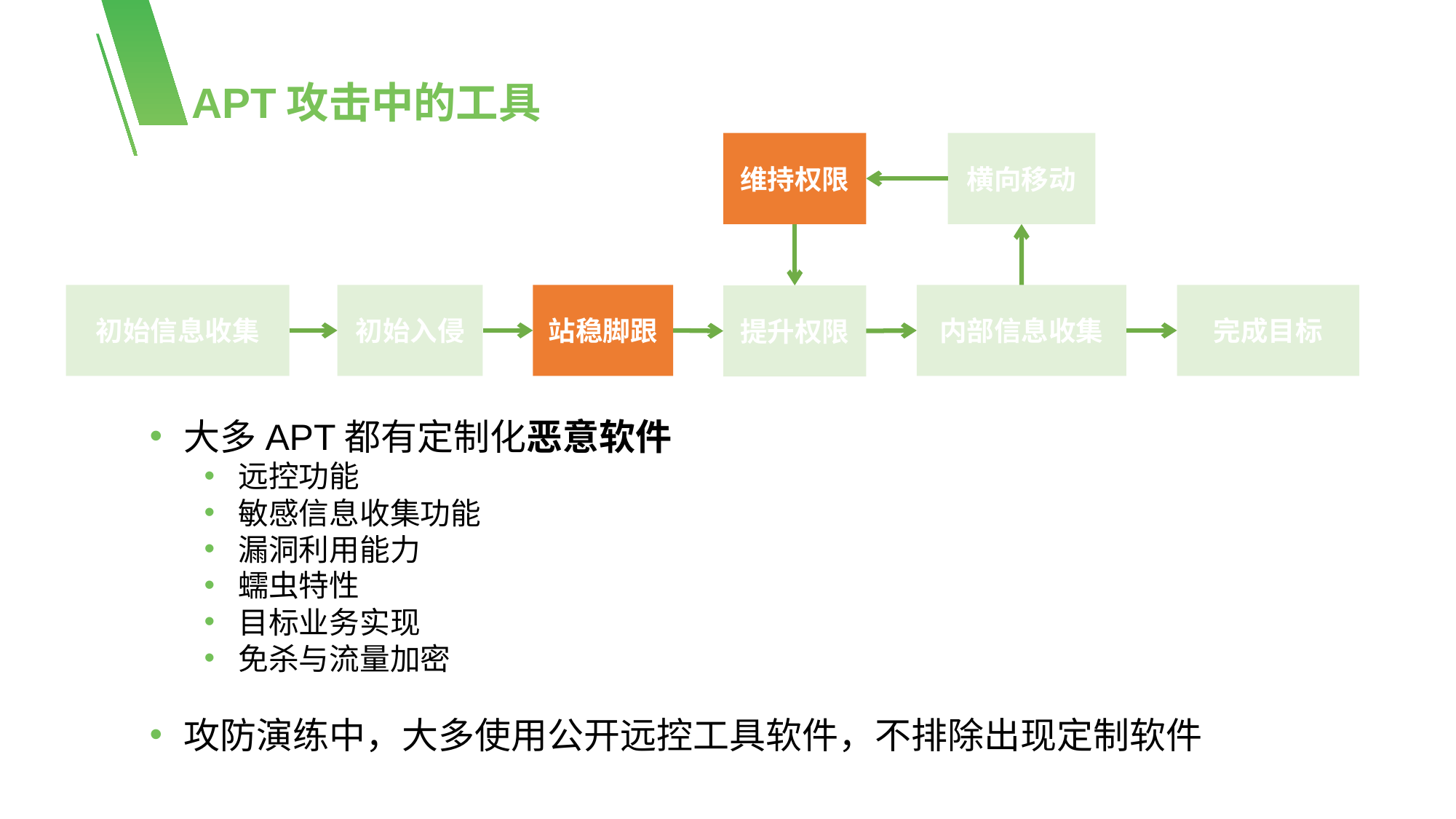

APT攻击中的工具
维持权限
横向移动
初始信息收集
初始入侵
站稳脚跟
内部信息收集
完成目标
提升权限
大多APT都有定制化恶意软件
远控功能
敏感信息收集功能
漏洞利用能力
蠕虫特性
目标业务实现
免杀与流量加密

攻防演练中，大多使用公开远控工具软件，不排除出现定制软件